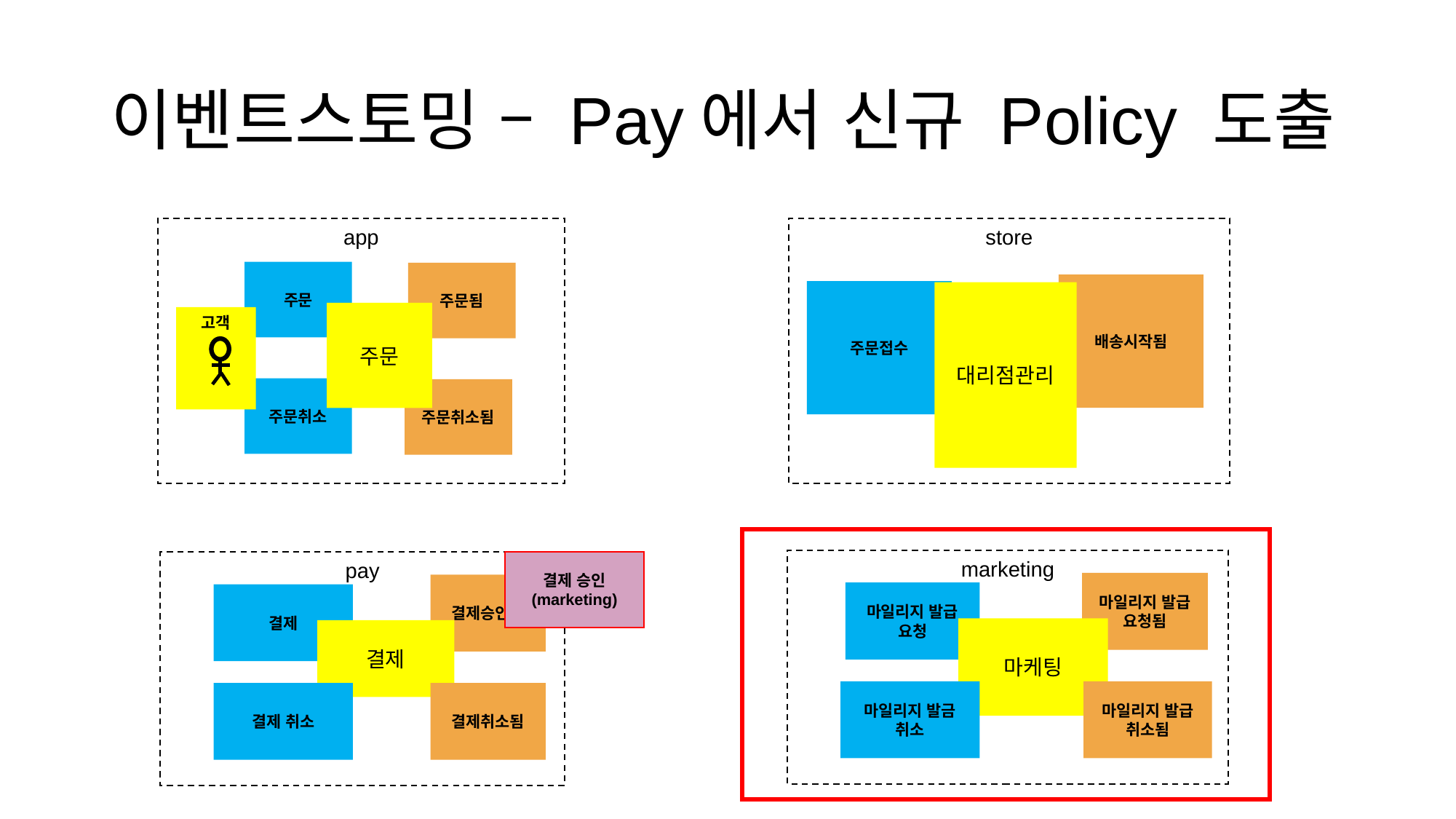

# 이벤트스토밍 – Pay에서 신규 Policy 도출
app
주문
주문됨
주문
고객

주문취소
주문취소됨
store
배송시작됨
주문접수
대리점관리

marketing
마일리지 발급 요청됨
마일리지 발급 요청
마케팅
pay
결제승인됨
결제
결제
결제 승인
(marketing)
마일리지 발금 취소
마일리지 발급 취소됨
결제 취소
결제취소됨